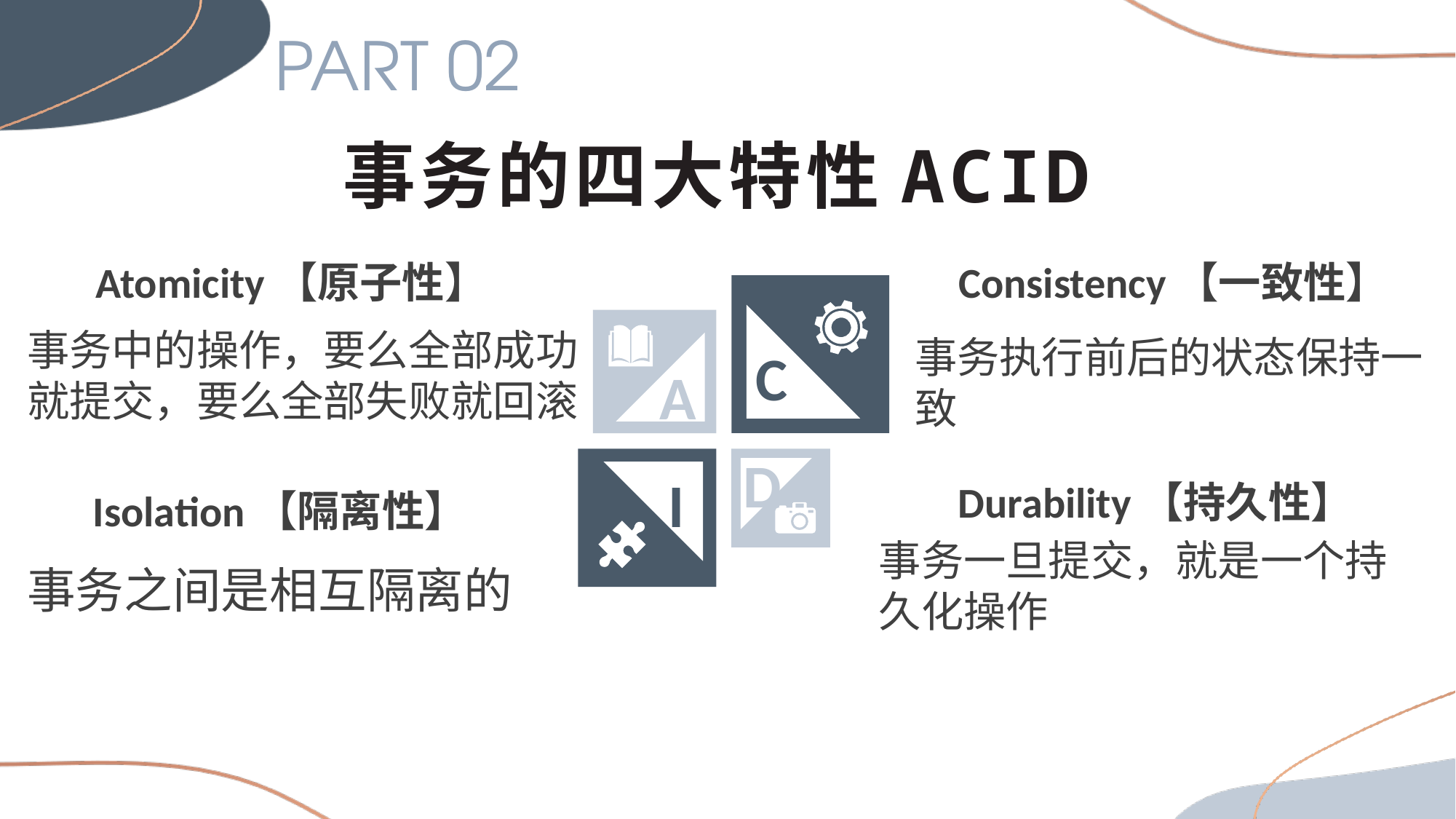

PART 02

事务的四大特性ACID

 Consistency【一致性】
事务执行前后的状态保持一致
Atomicity【原子性】
事务中的操作，要么全部成功就提交，要么全部失败就回滚

C
A
D

I
 Durability【持久性】
事务一旦提交，就是一个持久化操作
Isolation【隔离性】
事务之间是相互隔离的